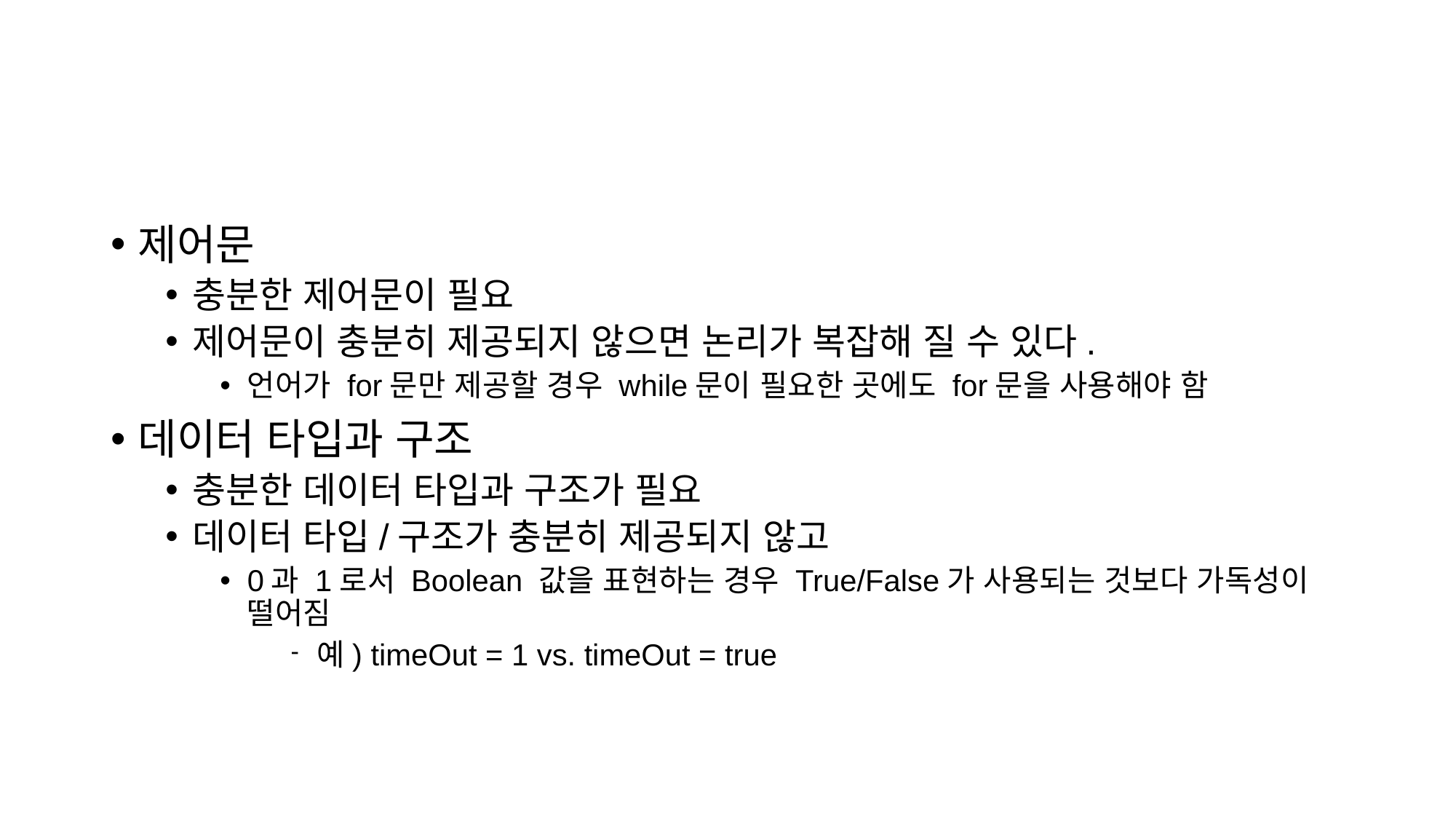

#
제어문
충분한 제어문이 필요
제어문이 충분히 제공되지 않으면 논리가 복잡해 질 수 있다.
언어가 for문만 제공할 경우 while문이 필요한 곳에도 for문을 사용해야 함
데이터 타입과 구조
충분한 데이터 타입과 구조가 필요
데이터 타입/구조가 충분히 제공되지 않고
0과 1로서 Boolean 값을 표현하는 경우 True/False가 사용되는 것보다 가독성이 떨어짐
예) timeOut = 1 vs. timeOut = true